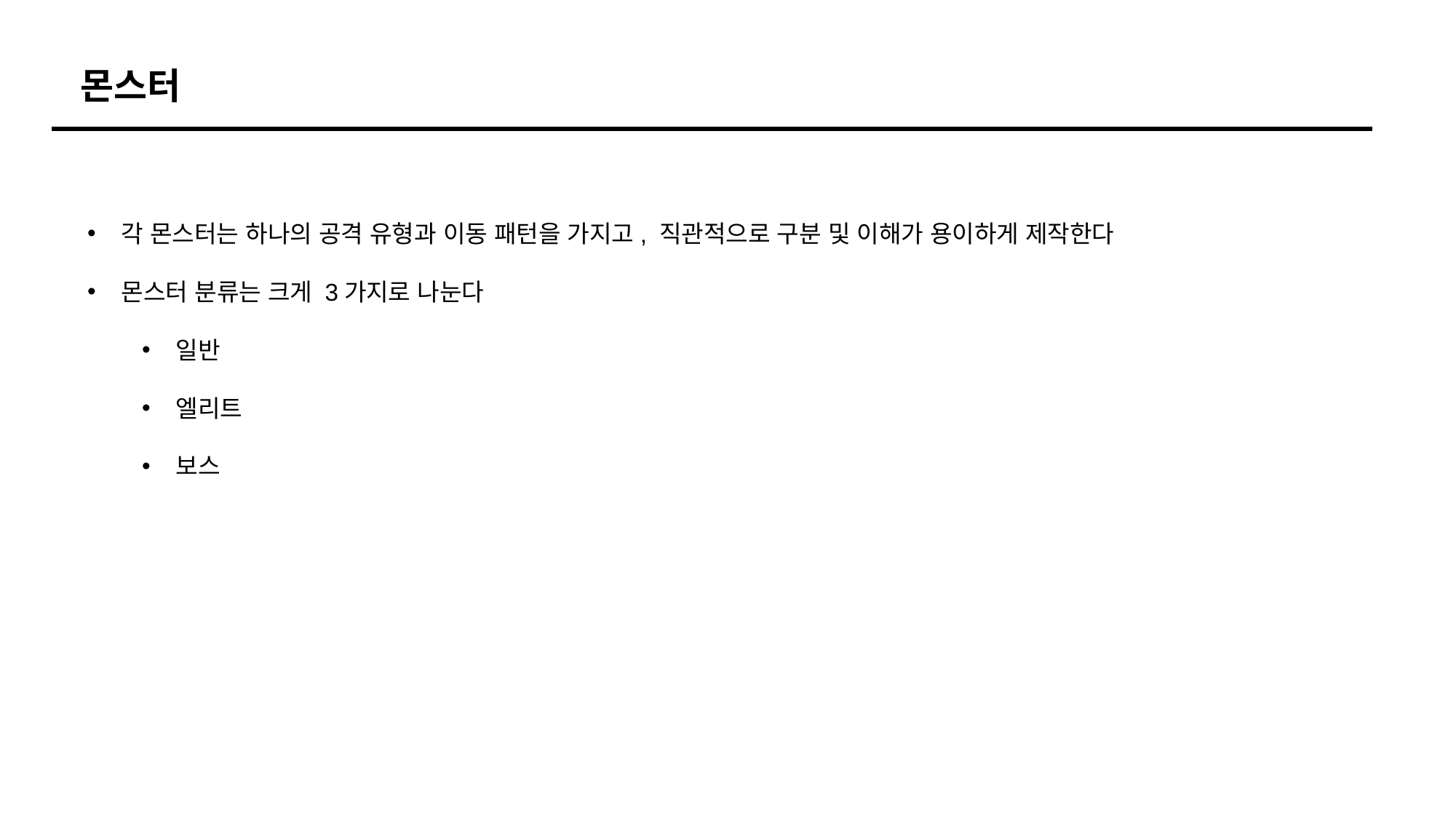

몬스터
각 몬스터는 하나의 공격 유형과 이동 패턴을 가지고, 직관적으로 구분 및 이해가 용이하게 제작한다
몬스터 분류는 크게 3가지로 나눈다
일반
엘리트
보스